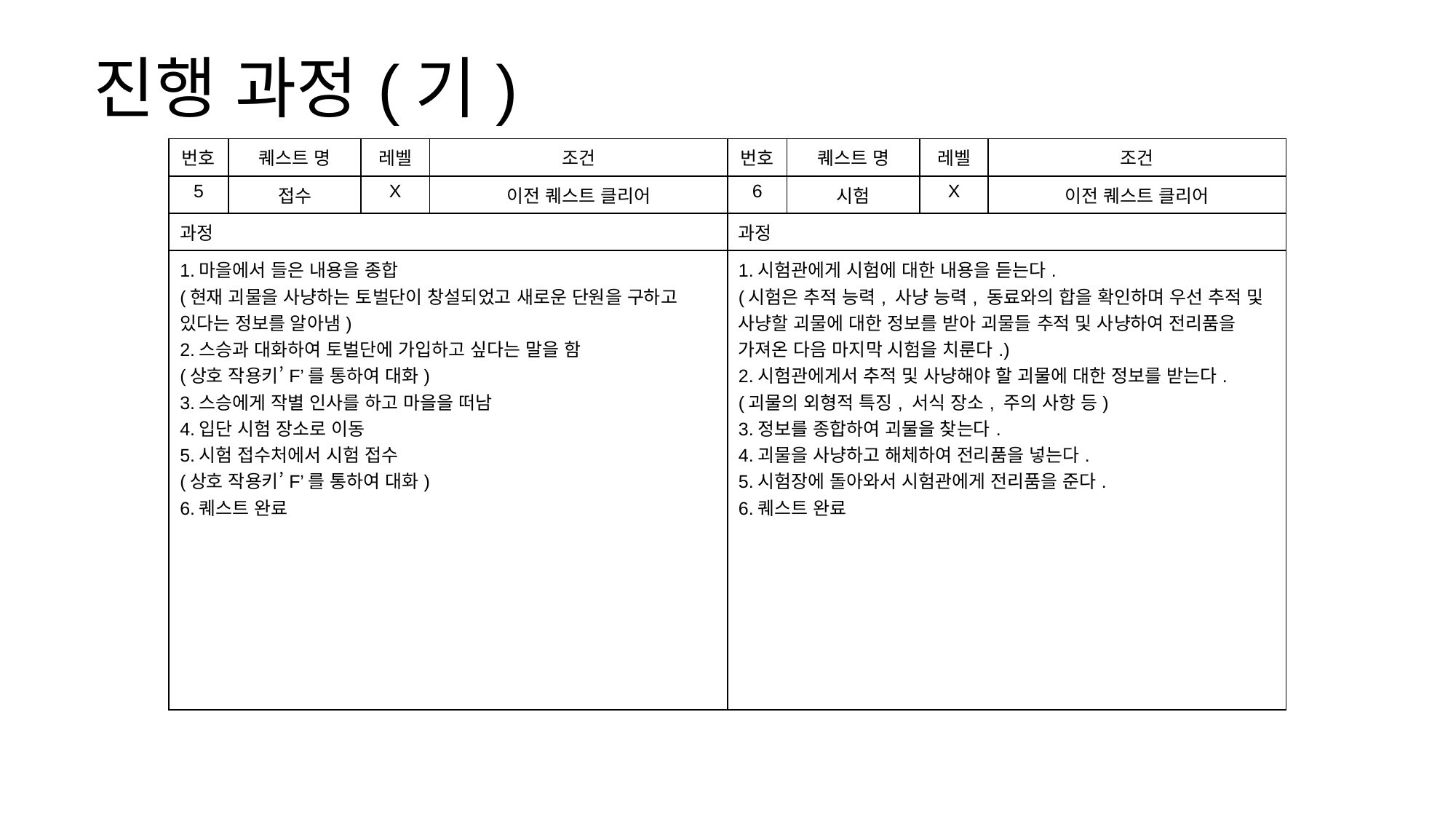

진행 과정(기)
| 번호 | 퀘스트 명 | 레벨 | 조건 |
| --- | --- | --- | --- |
| 5 | 접수 | X | 이전 퀘스트 클리어 |
| 과정 |  |  |  |
| 1.마을에서 들은 내용을 종합 (현재 괴물을 사냥하는 토벌단이 창설되었고 새로운 단원을 구하고 있다는 정보를 알아냄) 2.스승과 대화하여 토벌단에 가입하고 싶다는 말을 함 (상호 작용키’F’를 통하여 대화) 3.스승에게 작별 인사를 하고 마을을 떠남 4.입단 시험 장소로 이동 5.시험 접수처에서 시험 접수 (상호 작용키’F’를 통하여 대화) 6.퀘스트 완료 |  |  |  |
| 번호 | 퀘스트 명 | 레벨 | 조건 |
| --- | --- | --- | --- |
| 6 | 시험 | X | 이전 퀘스트 클리어 |
| 과정 |  |  |  |
| 1.시험관에게 시험에 대한 내용을 듣는다. (시험은 추적 능력, 사냥 능력, 동료와의 합을 확인하며 우선 추적 및 사냥할 괴물에 대한 정보를 받아 괴물들 추적 및 사냥하여 전리품을 가져온 다음 마지막 시험을 치룬다.) 2.시험관에게서 추적 및 사냥해야 할 괴물에 대한 정보를 받는다. (괴물의 외형적 특징, 서식 장소, 주의 사항 등) 3.정보를 종합하여 괴물을 찾는다. 4.괴물을 사냥하고 해체하여 전리품을 넣는다. 5.시험장에 돌아와서 시험관에게 전리품을 준다. 6.퀘스트 완료 |  |  |  |